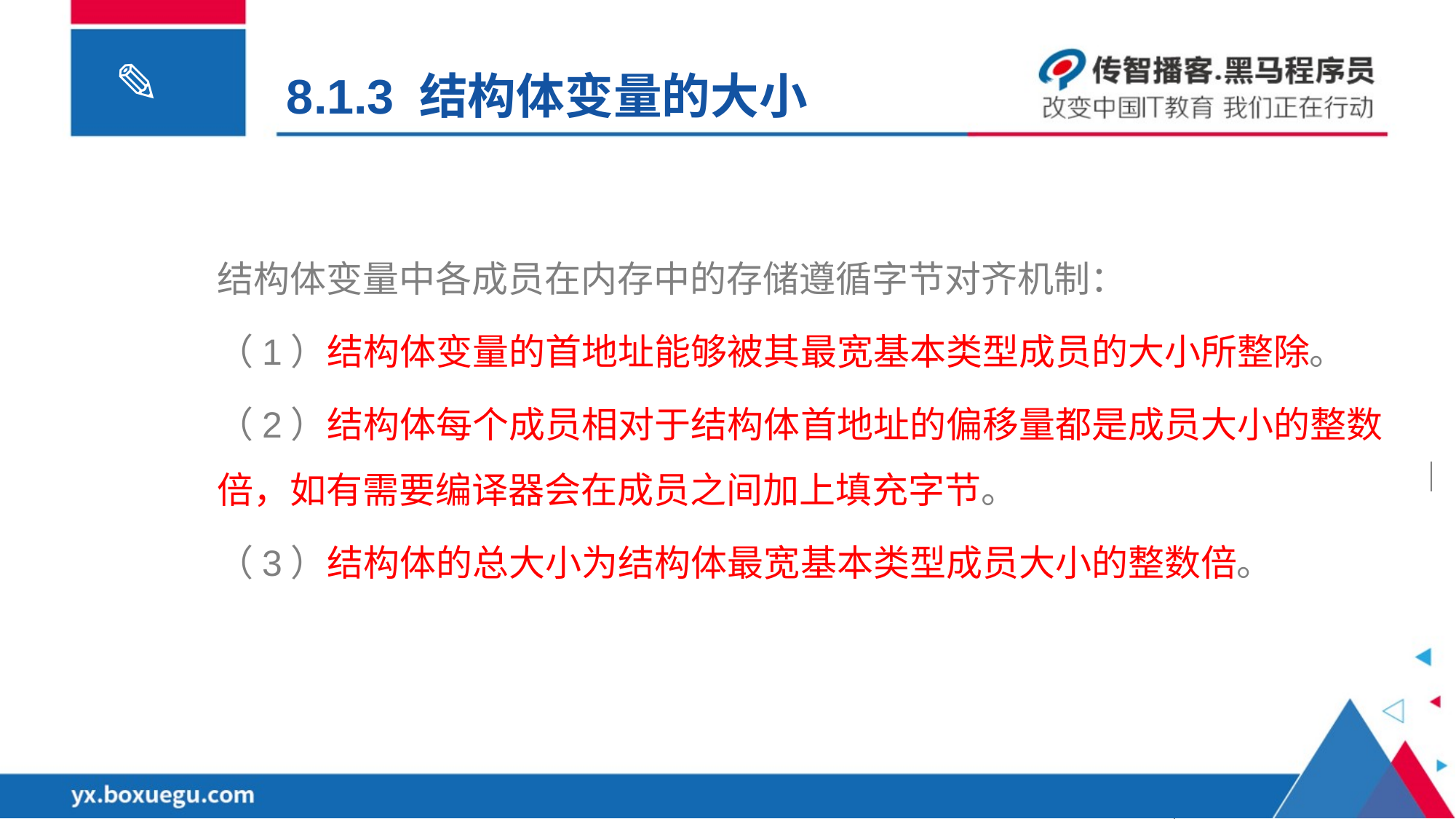

8.1.3 结构体变量的大小
结构体变量中各成员在内存中的存储遵循字节对齐机制：
（1）结构体变量的首地址能够被其最宽基本类型成员的大小所整除。
（2）结构体每个成员相对于结构体首地址的偏移量都是成员大小的整数倍，如有需要编译器会在成员之间加上填充字节。
（3）结构体的总大小为结构体最宽基本类型成员大小的整数倍。